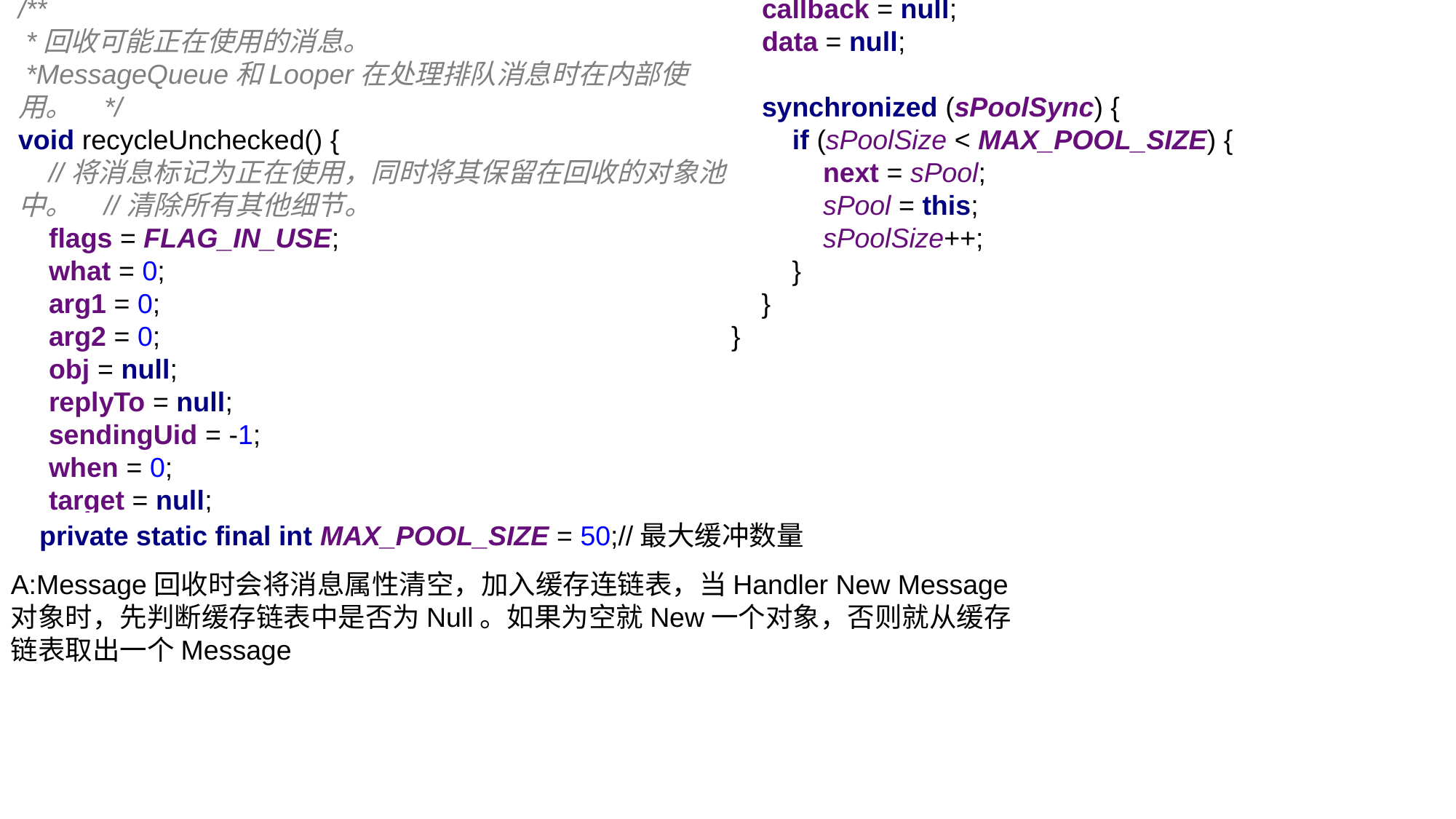

/**
 *回收可能正在使用的消息。
 *MessageQueue和Looper在处理排队消息时在内部使用。    */
void recycleUnchecked() {
    //将消息标记为正在使用，同时将其保留在回收的对象池中。    //清除所有其他细节。
    flags = FLAG_IN_USE;
    what = 0;
    arg1 = 0;
    arg2 = 0;
    obj = null;
    replyTo = null;
    sendingUid = -1;
    when = 0;
    target = null;
    callback = null;
    data = null;
    synchronized (sPoolSync) {
        if (sPoolSize < MAX_POOL_SIZE) {
            next = sPool;
            sPool = this;
            sPoolSize++;
        }
    }
}
private static final int MAX_POOL_SIZE = 50;//最大缓冲数量
A:Message回收时会将消息属性清空，加入缓存连链表，当Handler New Message对象时，先判断缓存链表中是否为Null。如果为空就New一个对象，否则就从缓存链表取出一个Message